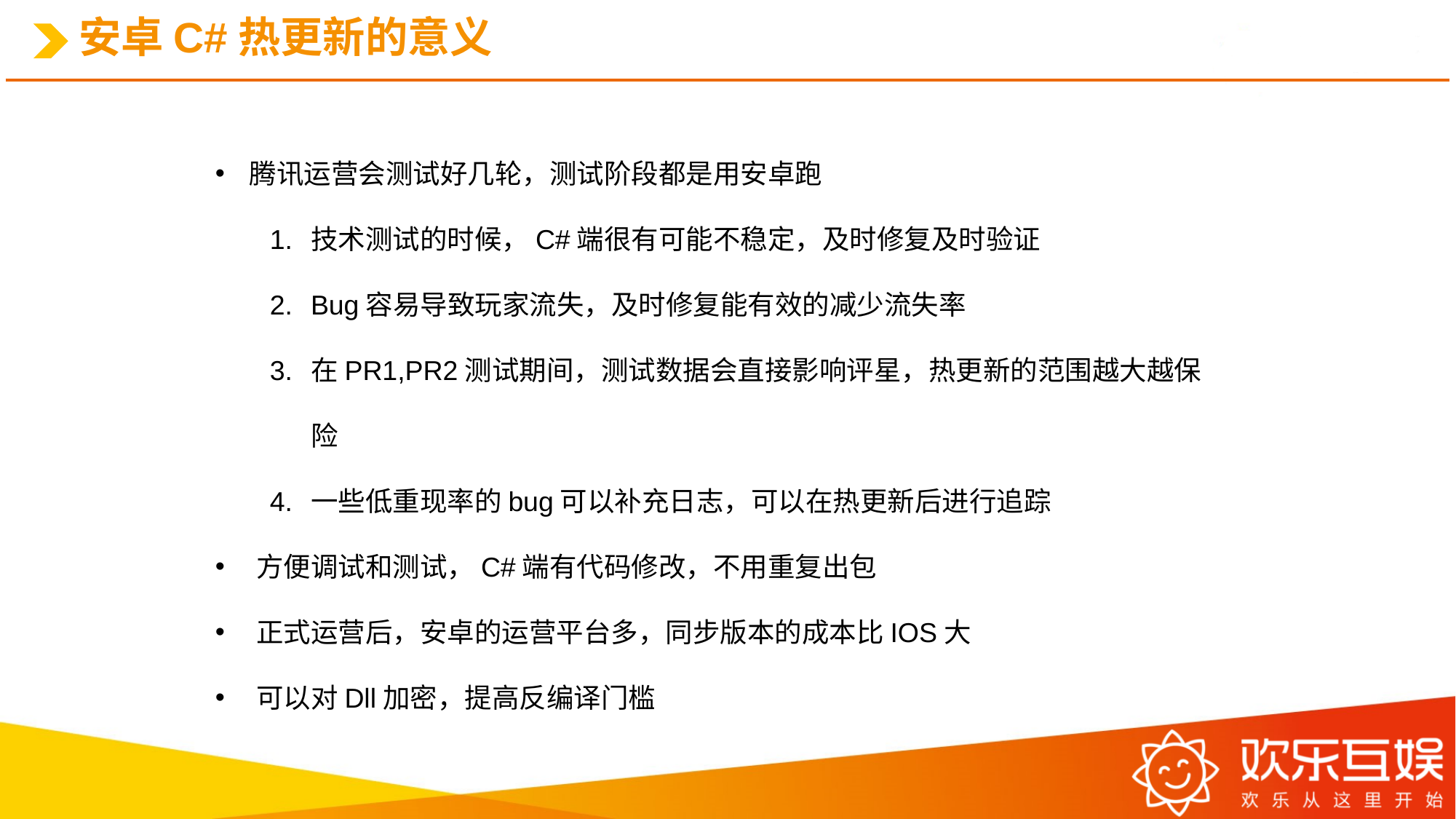

# 安卓C#热更新的意义
腾讯运营会测试好几轮，测试阶段都是用安卓跑
技术测试的时候，C#端很有可能不稳定，及时修复及时验证
Bug容易导致玩家流失，及时修复能有效的减少流失率
在PR1,PR2测试期间，测试数据会直接影响评星，热更新的范围越大越保险
一些低重现率的bug可以补充日志，可以在热更新后进行追踪
方便调试和测试，C#端有代码修改，不用重复出包
正式运营后，安卓的运营平台多，同步版本的成本比IOS大
可以对Dll加密，提高反编译门槛